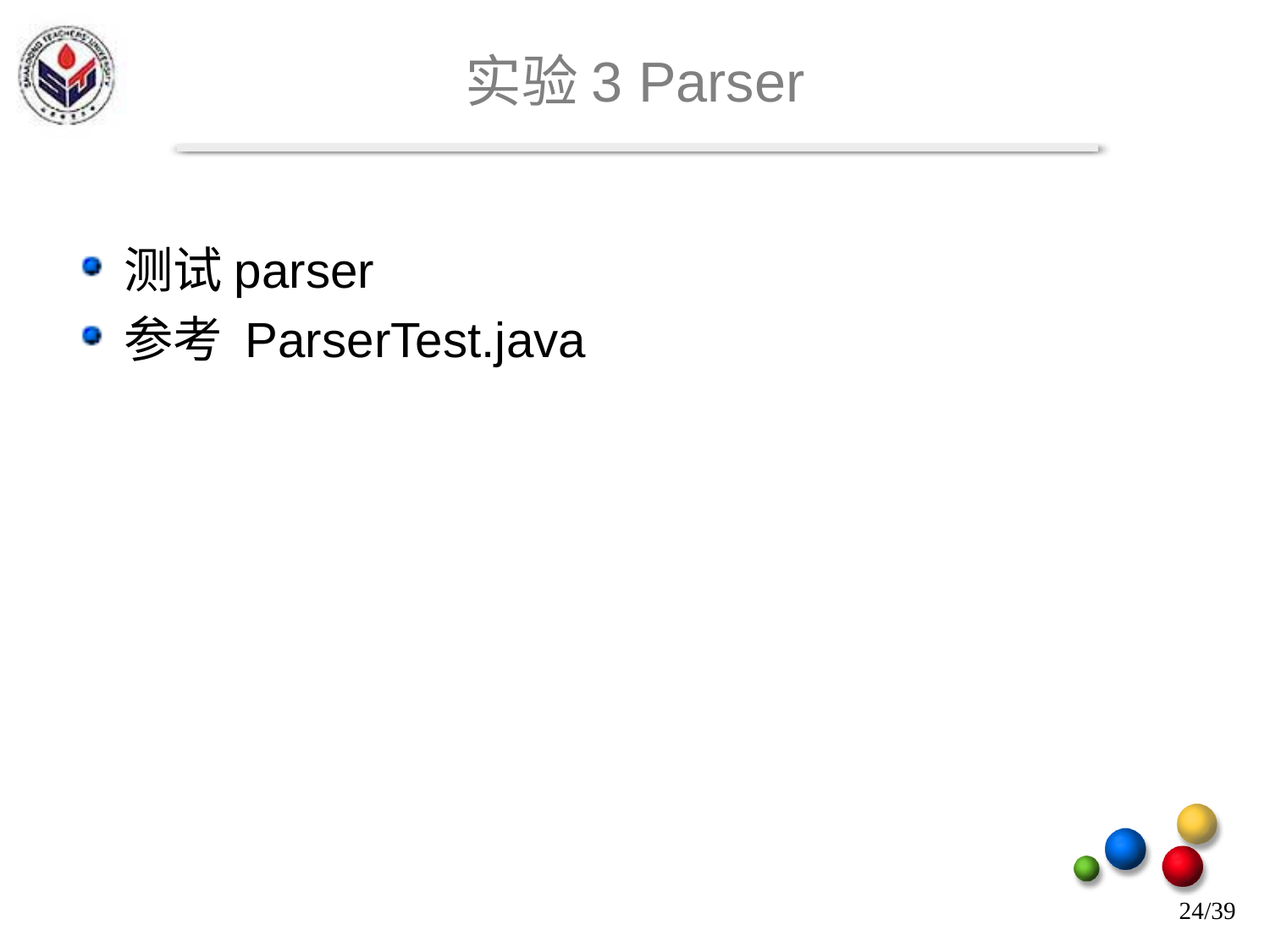

# 实验3 Parser
测试parser
参考 ParserTest.java

24/39